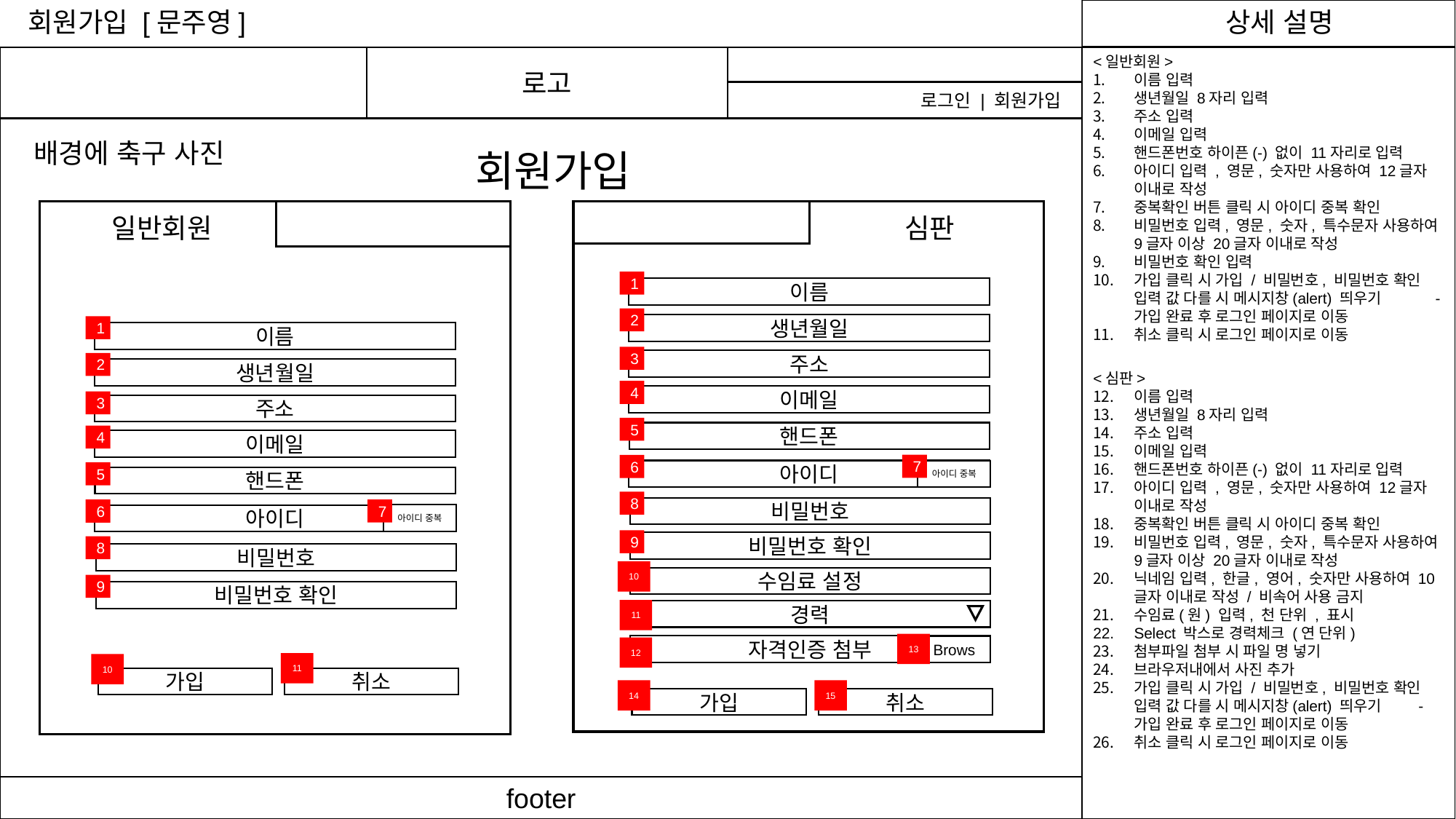

회원가입 [문주영]

로고
<일반회원>
이름 입력
생년월일 8자리 입력
주소 입력
이메일 입력
핸드폰번호 하이픈(-) 없이 11자리로 입력
아이디 입력 , 영문, 숫자만 사용하여 12글자 이내로 작성
중복확인 버튼 클릭 시 아이디 중복 확인
비밀번호 입력, 영문, 숫자, 특수문자 사용하여 9글자 이상 20글자 이내로 작성
비밀번호 확인 입력
가입 클릭 시 가입 / 비밀번호, 비밀번호 확인 입력 값 다를 시 메시지창(alert) 띄우기            - 가입 완료 후 로그인 페이지로 이동
취소 클릭 시 로그인 페이지로 이동

<심판>
이름 입력
생년월일 8자리 입력
주소 입력
이메일 입력
핸드폰번호 하이픈(-) 없이 11자리로 입력
아이디 입력 , 영문, 숫자만 사용하여 12글자 이내로 작성
중복확인 버튼 클릭 시 아이디 중복 확인
비밀번호 입력, 영문, 숫자, 특수문자 사용하여 9글자 이상 20글자 이내로 작성
닉네임 입력, 한글, 영어, 숫자만 사용하여 10글자 이내로 작성 / 비속어 사용 금지
수임료(원) 입력, 천 단위 , 표시
Select 박스로 경력체크 (연 단위)
첨부파일 첨부 시 파일 명 넣기
브라우저내에서 사진 추가
가입 클릭 시 가입 / 비밀번호, 비밀번호 확인 입력 값 다를 시 메시지창(alert) 띄우기        - 가입 완료 후 로그인 페이지로 이동
취소 클릭 시 로그인 페이지로 이동
로그인 | 회원가입

배경에 축구 사진
회원가입

일반회원
심판
1
이름
2
생년월일
1
이름
3
주소
2
생년월일
4
이메일
3
주소
5
핸드폰
4
이메일
7
6
아이디
아이디 중복
5
핸드폰
8
비밀번호
7
6
아이디 중복
아이디
9
비밀번호 확인
8
비밀번호
10
수임료 설정
9
비밀번호 확인
11
경력

13
자격인증 첨부
Brows
12
11
10
가입
취소
14
15
가입
취소
footer